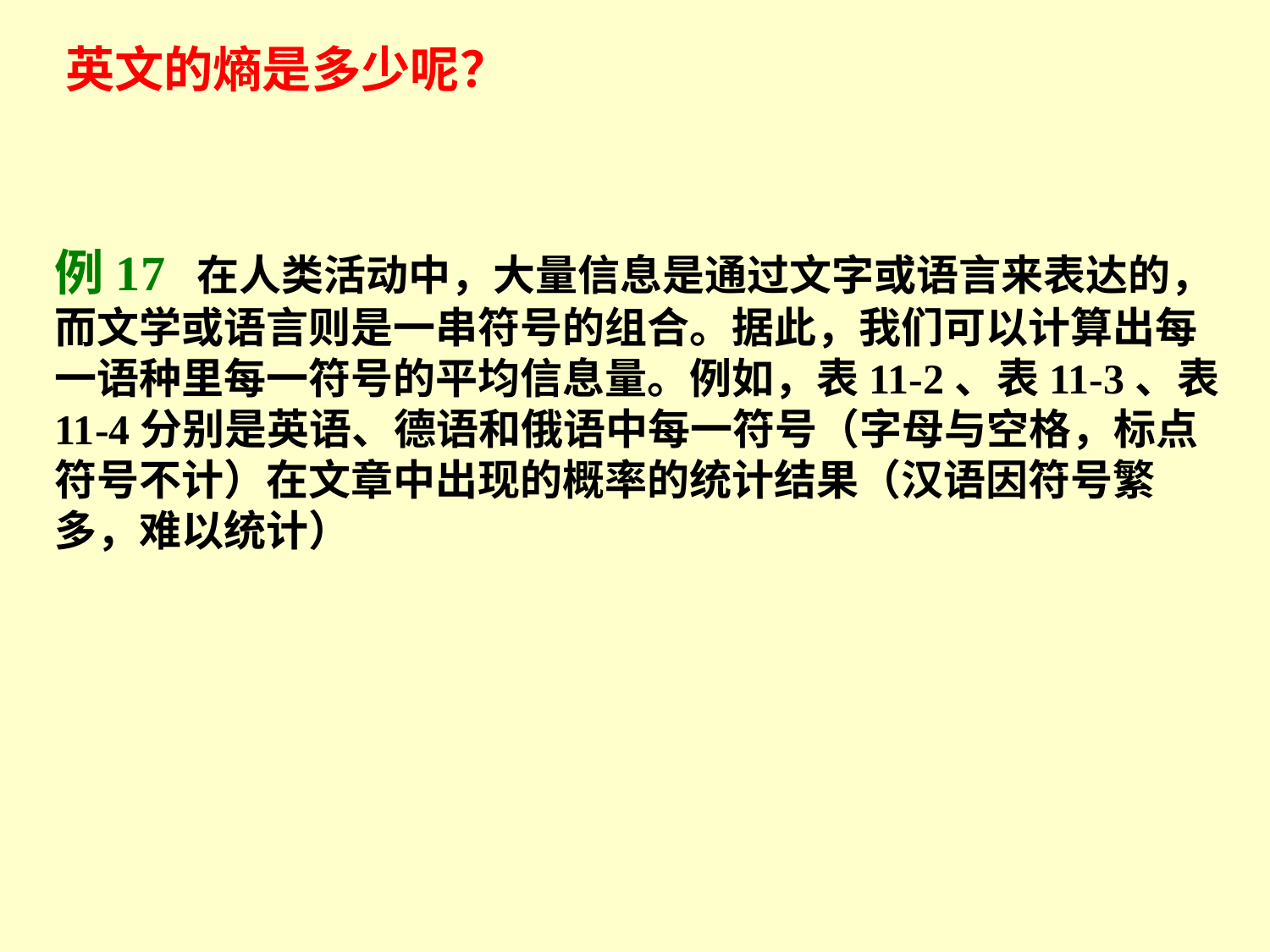

英文的熵是多少呢？
例17  在人类活动中，大量信息是通过文字或语言来表达的，而文学或语言则是一串符号的组合。据此，我们可以计算出每一语种里每一符号的平均信息量。例如，表11-2、表11-3、表11-4分别是英语、德语和俄语中每一符号（字母与空格，标点符号不计）在文章中出现的概率的统计结果（汉语因符号繁多，难以统计）